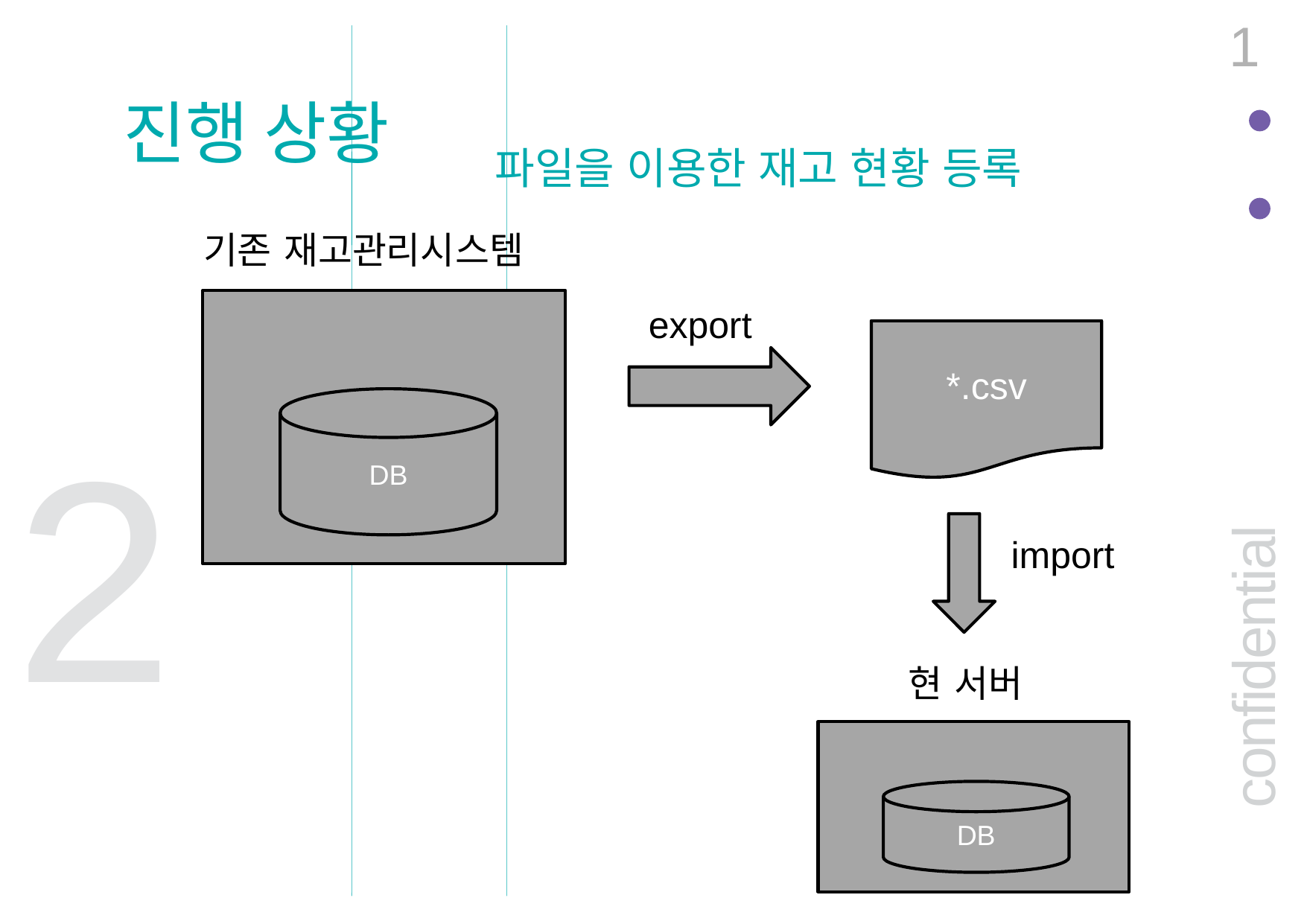

1

진행 상황

파일을 이용한 재고 현황 등록
기존 재고관리시스템

export
*.csv

DB
2

import
confidential
현 서버

DB